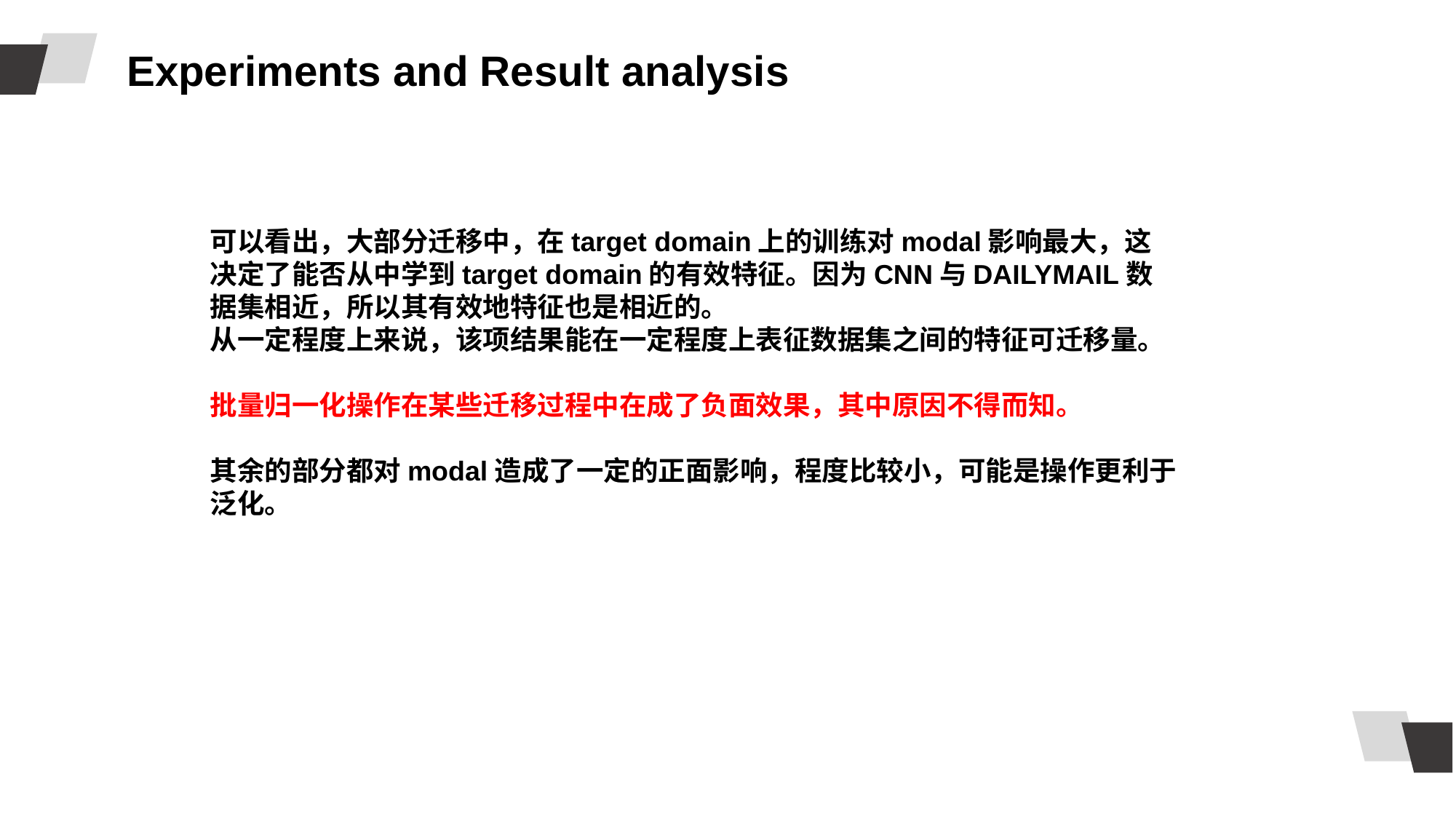

Experiments and Result analysis
可以看出，大部分迁移中，在target domain上的训练对modal影响最大，这决定了能否从中学到target domain的有效特征。因为CNN与DAILYMAIL数据集相近，所以其有效地特征也是相近的。
从一定程度上来说，该项结果能在一定程度上表征数据集之间的特征可迁移量。

批量归一化操作在某些迁移过程中在成了负面效果，其中原因不得而知。

其余的部分都对modal造成了一定的正面影响，程度比较小，可能是操作更利于泛化。